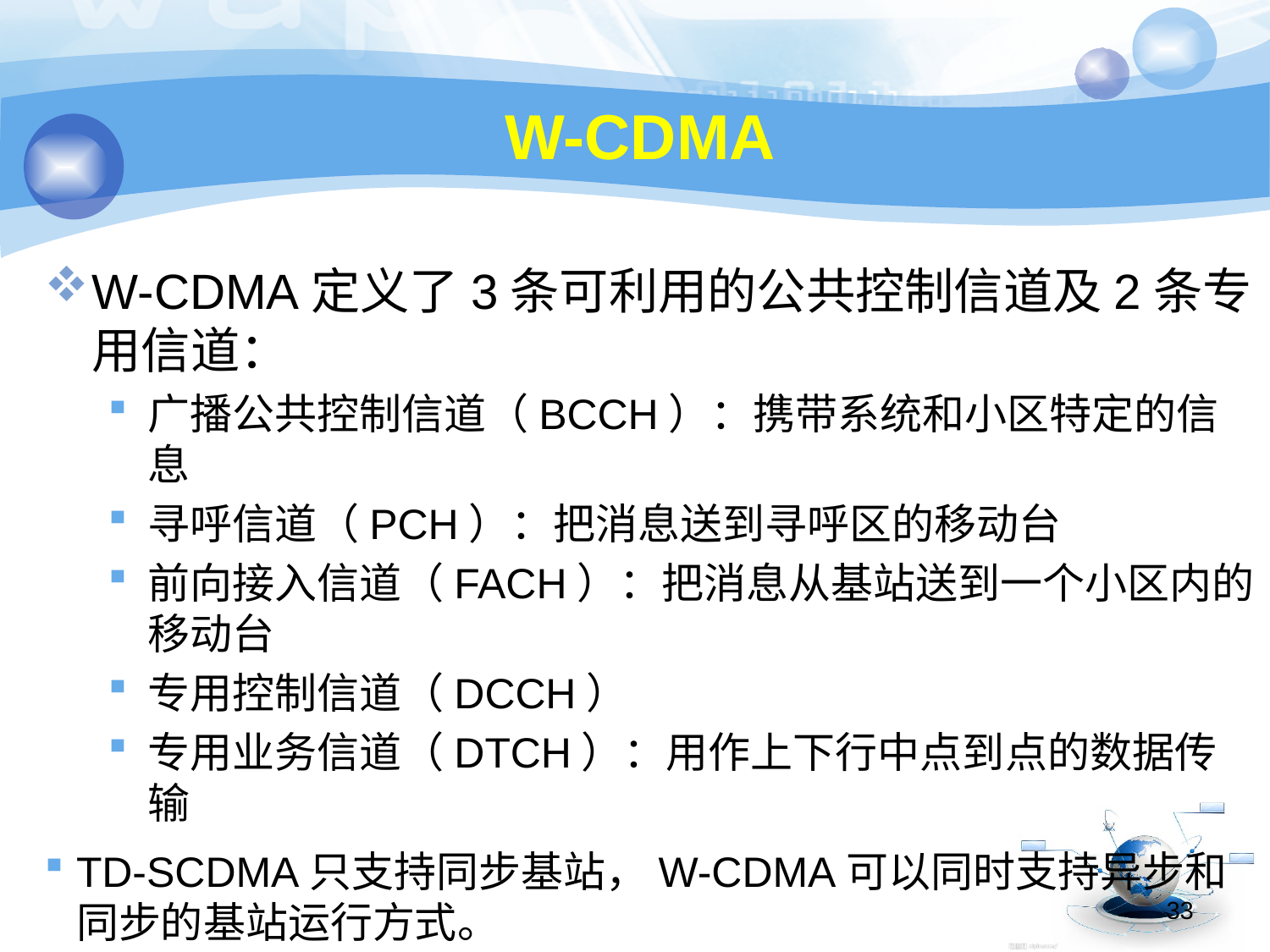

# W-CDMA
W-CDMA定义了3条可利用的公共控制信道及2条专用信道：
广播公共控制信道（BCCH）：携带系统和小区特定的信息
寻呼信道（PCH）：把消息送到寻呼区的移动台
前向接入信道（FACH）：把消息从基站送到一个小区内的移动台
专用控制信道（DCCH）
专用业务信道（DTCH）：用作上下行中点到点的数据传输
TD-SCDMA只支持同步基站，W-CDMA可以同时支持异步和同步的基站运行方式。

33